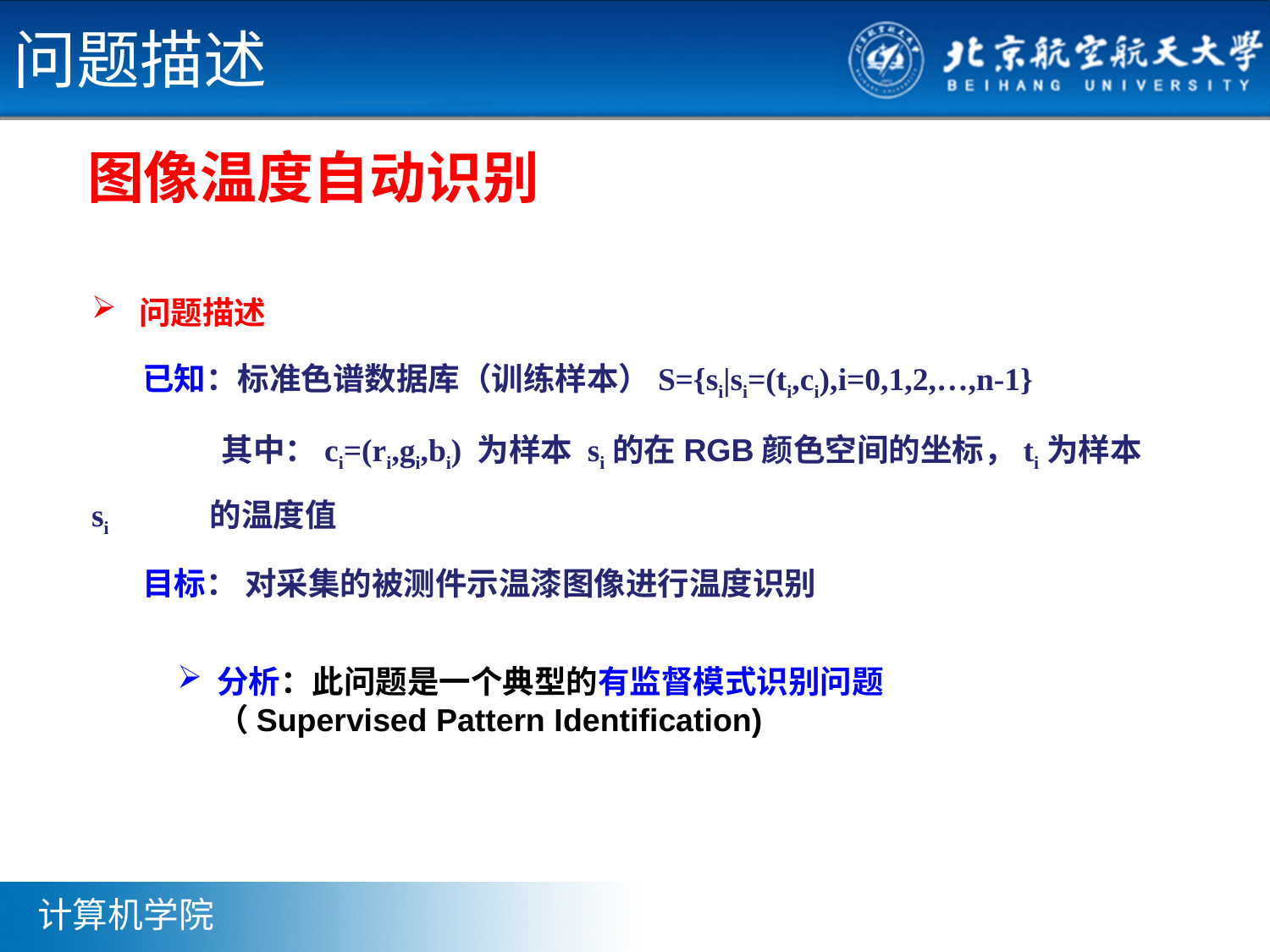

# 问题描述
图像温度自动识别
问题描述
      已知：标准色谱数据库（训练样本）S={si|si=(ti,ci),i=0,1,2,…,n-1}
                 其中：ci=(ri,gi,bi) 为样本 si的在RGB颜色空间的坐标，ti为样本  si                    的温度值
      目标： 对采集的被测件示温漆图像进行温度识别

分析：此问题是一个典型的有监督模式识别问题（Supervised Pattern Identification)